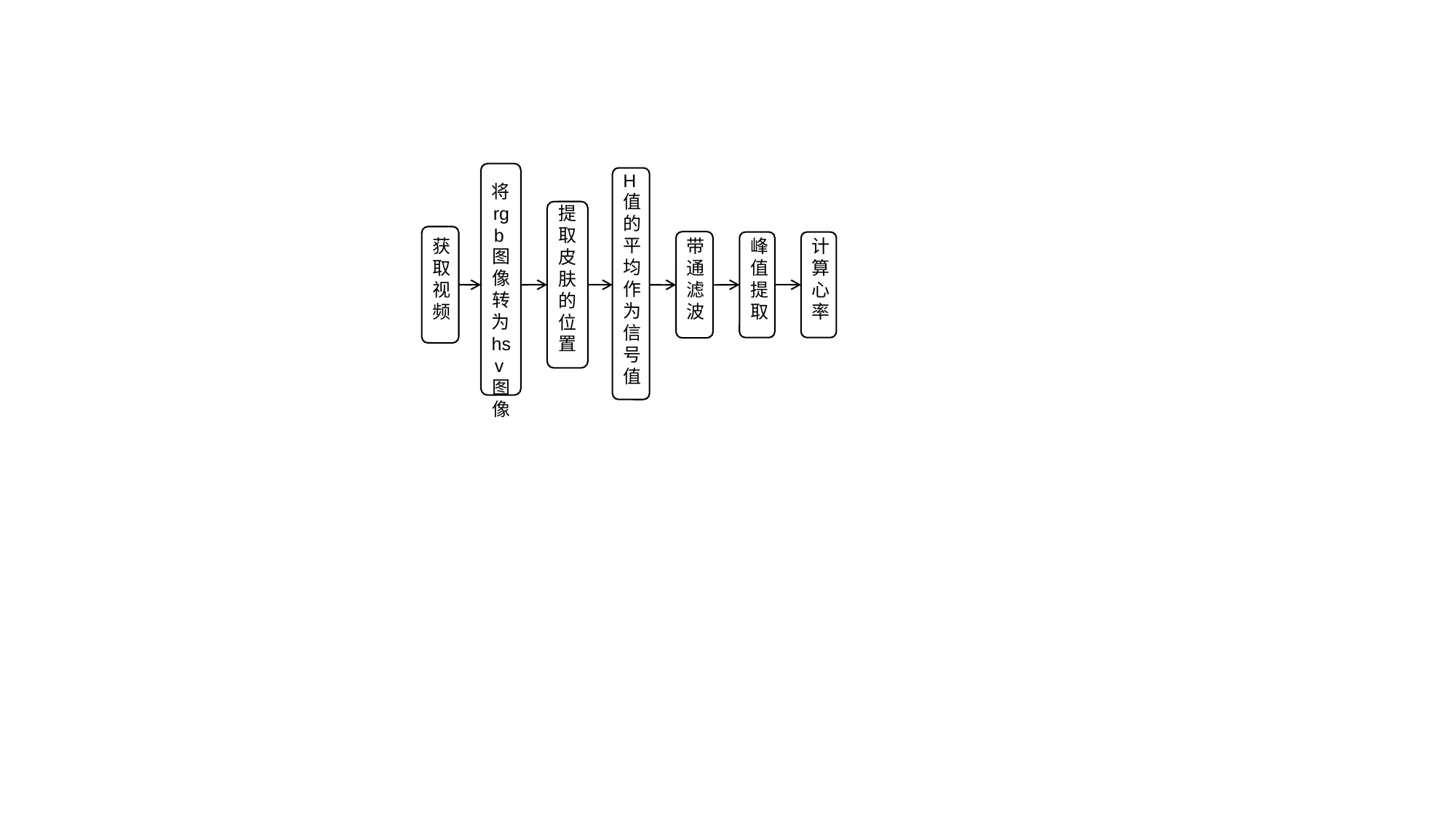

将rgb图像转为hsv图像

提取皮肤的位置

获取视频
H值的平均作为信号值

计算心率

带通滤波

峰值提取